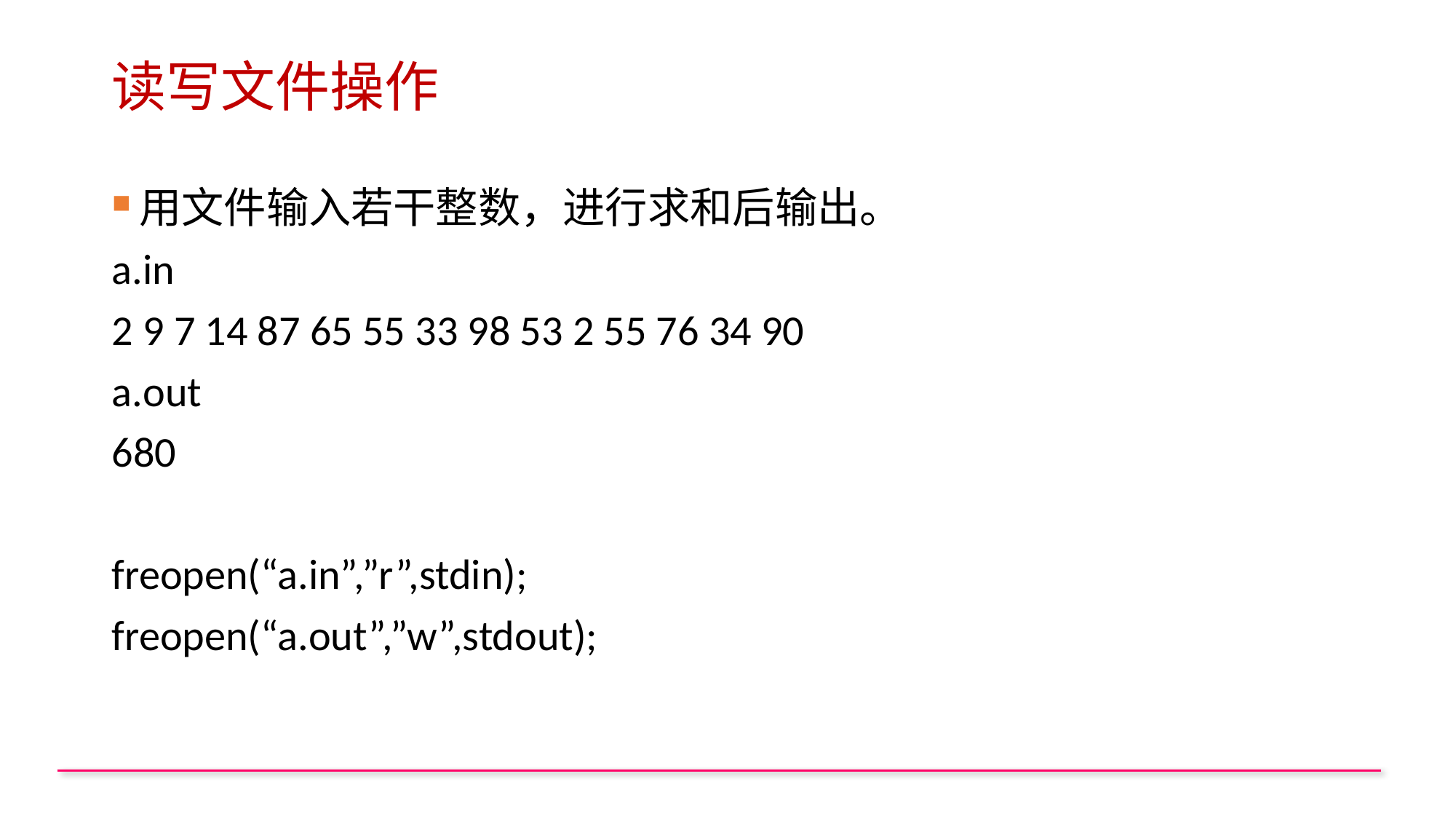

# 读写文件操作
用文件输入若干整数，进行求和后输出。
a.in
2 9 7 14 87 65 55 33 98 53 2 55 76 34 90
a.out
680

freopen(“a.in”,”r”,stdin);
freopen(“a.out”,”w”,stdout);